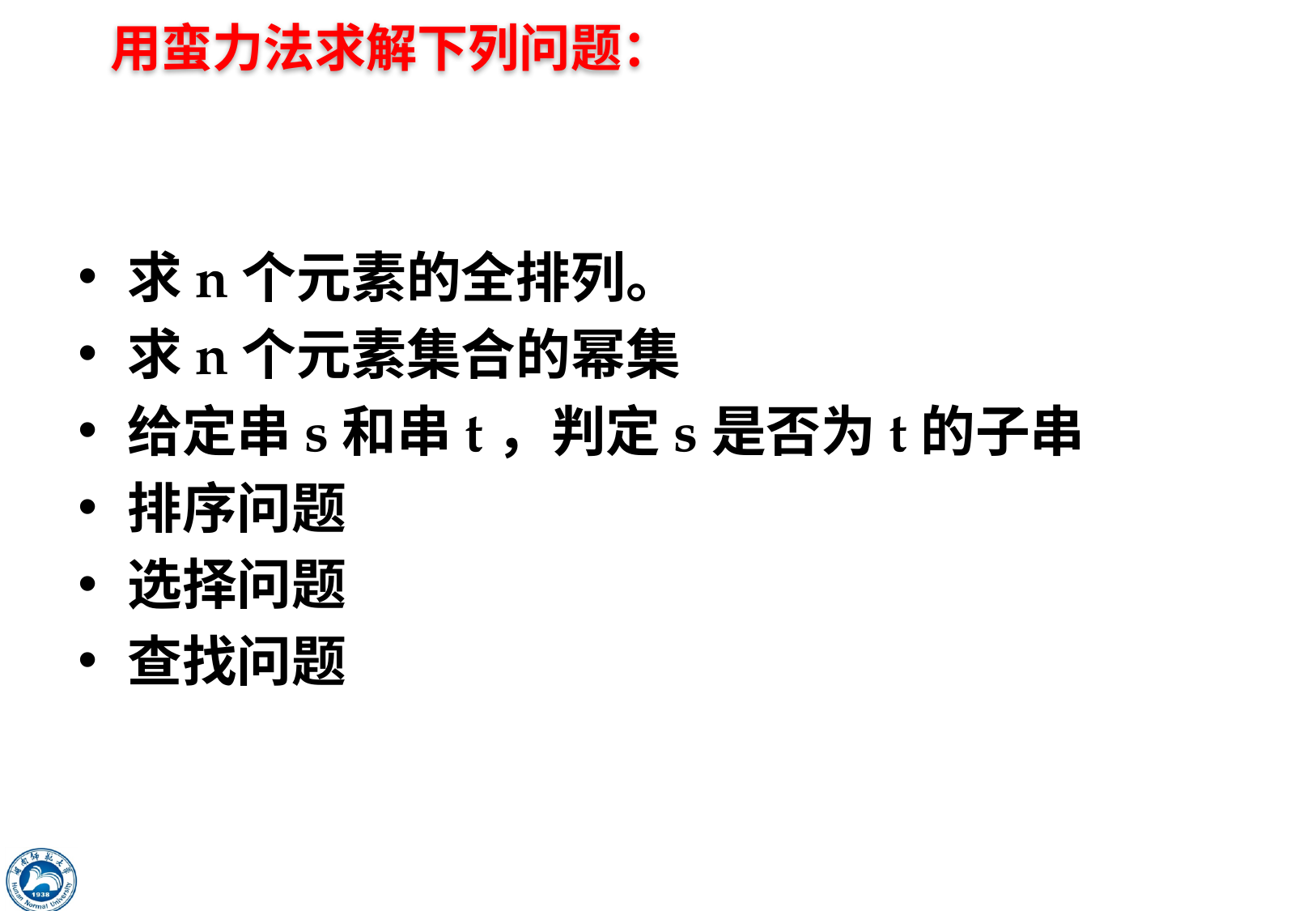

用蛮力法求解下列问题：
求n个元素的全排列。
求n个元素集合的幂集
给定串s和串t，判定s是否为t的子串
排序问题
选择问题
查找问题